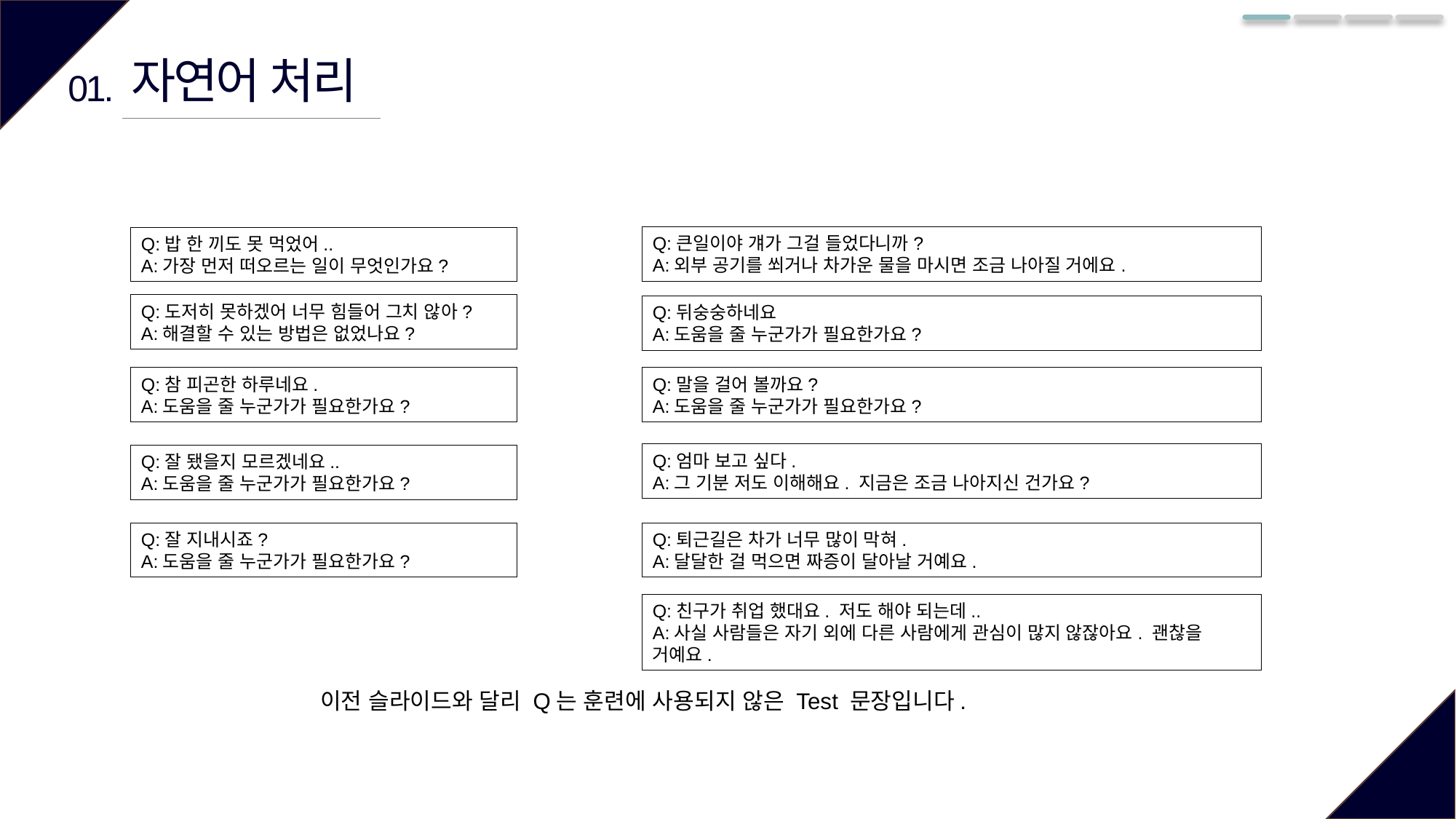

자연어 처리
01.
Q:큰일이야 걔가 그걸 들었다니까?
A:외부 공기를 쐬거나 차가운 물을 마시면 조금 나아질 거에요.
Q:밥 한 끼도 못 먹었어..
A:가장 먼저 떠오르는 일이 무엇인가요?
Q:도저히 못하겠어 너무 힘들어 그치 않아?
A:해결할 수 있는 방법은 없었나요?
Q:뒤숭숭하네요
A:도움을 줄 누군가가 필요한가요?
Q:말을 걸어 볼까요?
A:도움을 줄 누군가가 필요한가요?
Q:참 피곤한 하루네요.
A:도움을 줄 누군가가 필요한가요?
Q:엄마 보고 싶다.
A:그 기분 저도 이해해요. 지금은 조금 나아지신 건가요?
Q:잘 됐을지 모르겠네요..
A:도움을 줄 누군가가 필요한가요?
Q:퇴근길은 차가 너무 많이 막혀.
A:달달한 걸 먹으면 짜증이 달아날 거예요.
Q:잘 지내시죠?
A:도움을 줄 누군가가 필요한가요?
Q:친구가 취업 했대요. 저도 해야 되는데..
A:사실 사람들은 자기 외에 다른 사람에게 관심이 많지 않잖아요. 괜찮을 거예요.
이전 슬라이드와 달리 Q는 훈련에 사용되지 않은 Test 문장입니다.